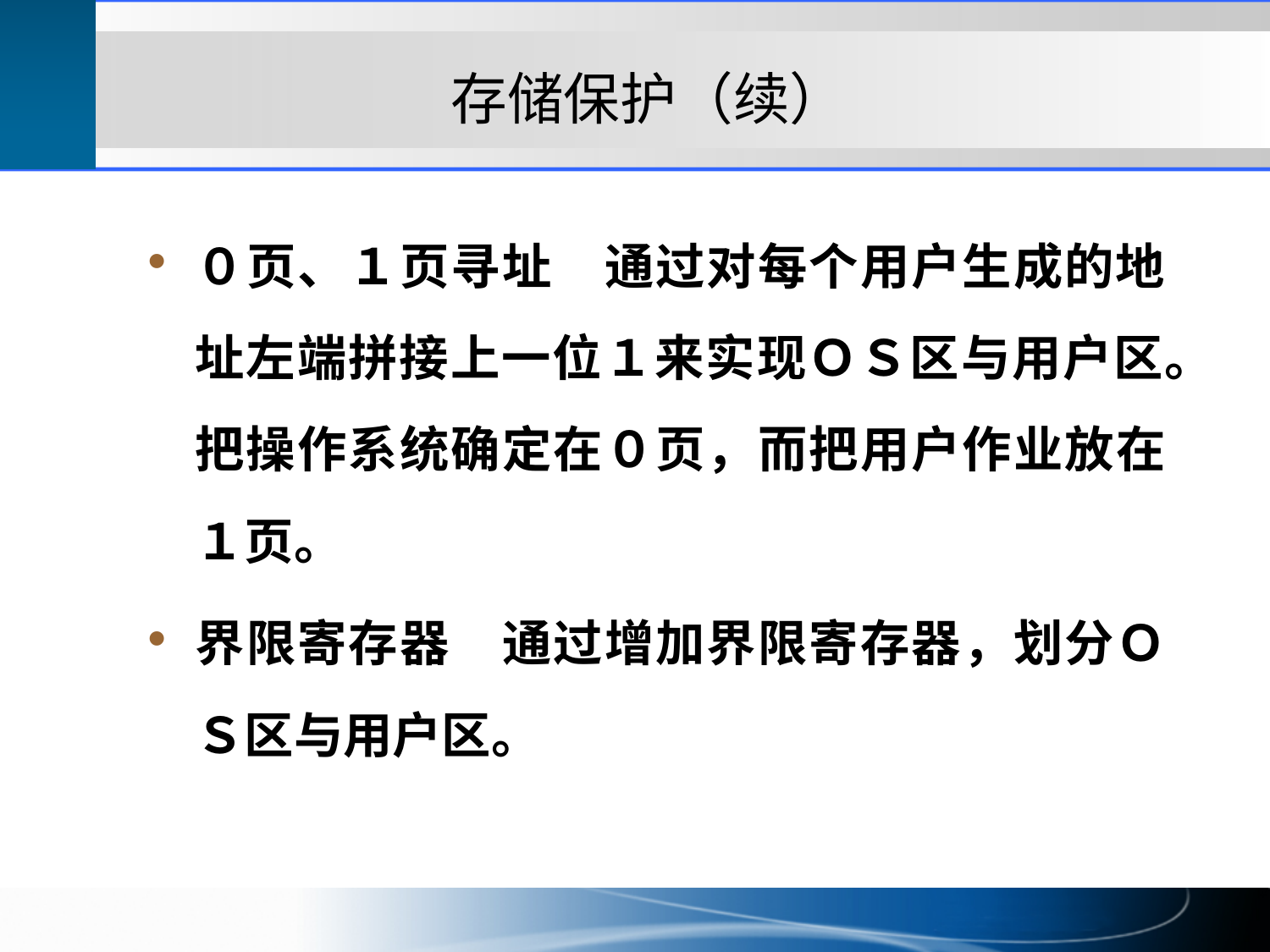

# 存储保护（续）
０页、１页寻址　通过对每个用户生成的地址左端拼接上一位１来实现ＯＳ区与用户区。把操作系统确定在０页，而把用户作业放在１页。
界限寄存器　通过增加界限寄存器，划分ＯＳ区与用户区。